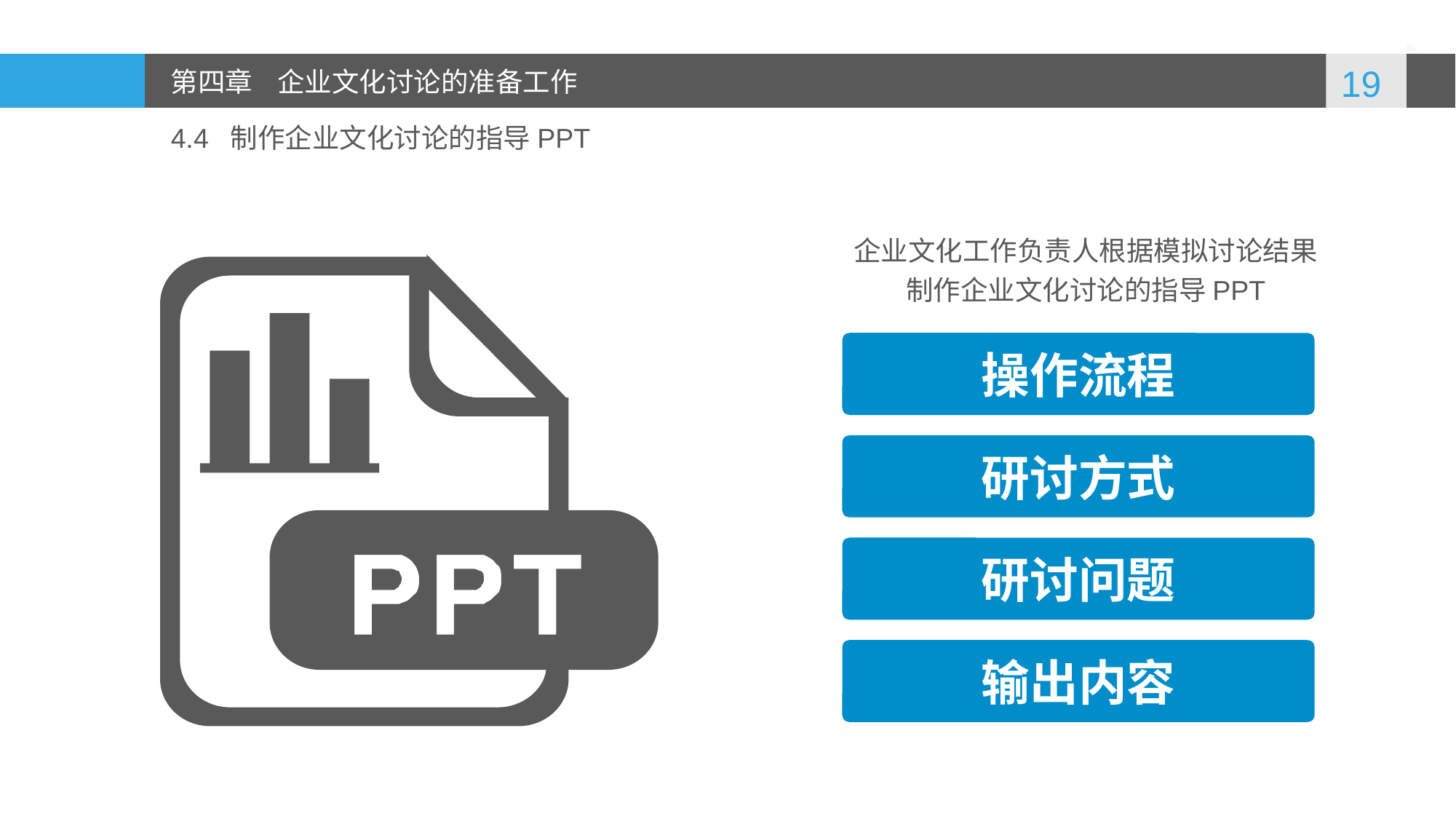

第四章    企业文化讨论的准备工作
4.4  制作企业文化讨论的指导PPT
企业文化工作负责人根据模拟讨论结果制作企业文化讨论的指导PPT

操作流程
研讨方式
研讨问题
输出内容